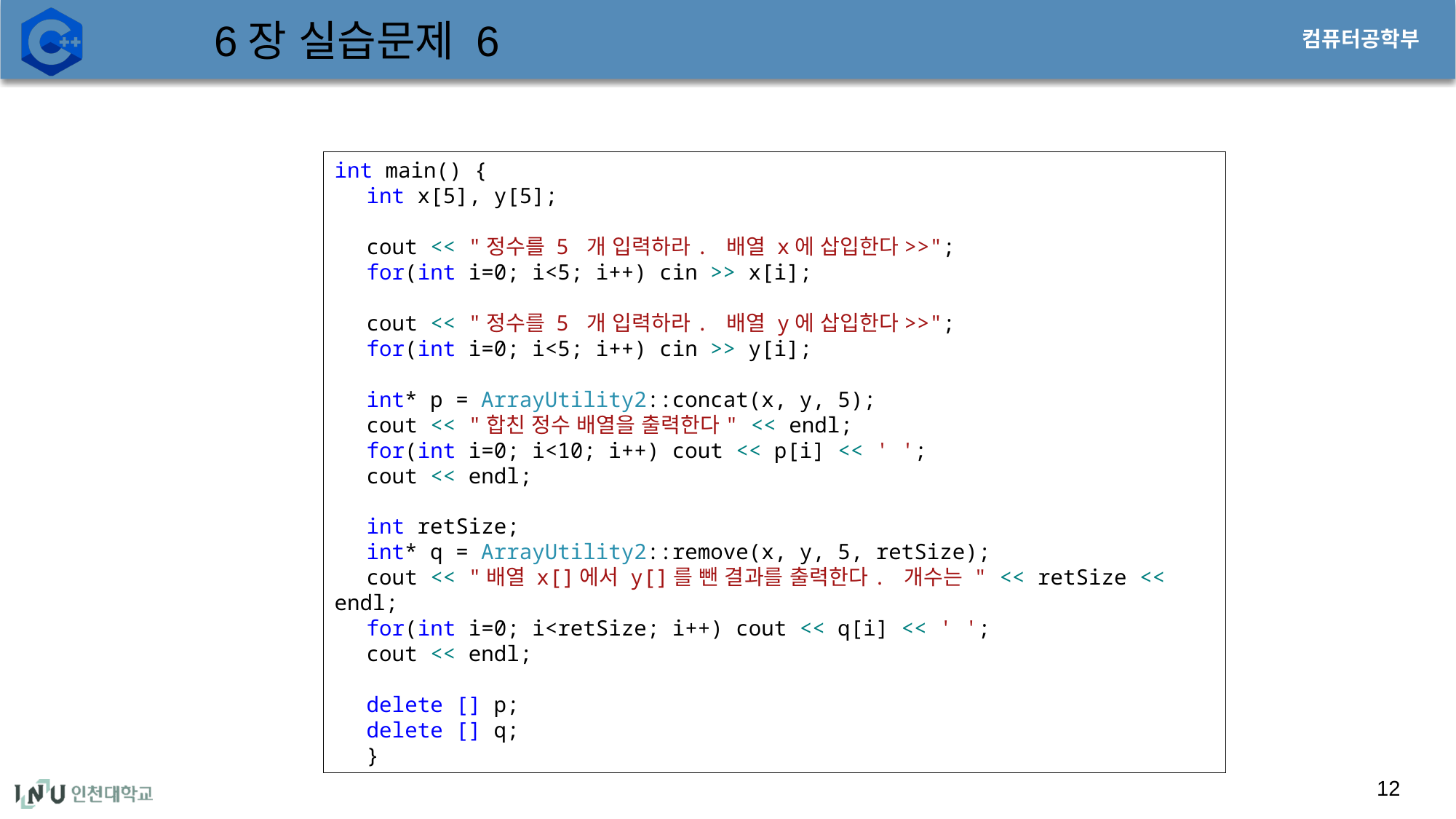

# 6장 실습문제 6
int main() {
int x[5], y[5];

cout << "정수를 5 개 입력하라. 배열 x에 삽입한다>>";
for(int i=0; i<5; i++) cin >> x[i];

cout << "정수를 5 개 입력하라. 배열 y에 삽입한다>>";
for(int i=0; i<5; i++) cin >> y[i];

int* p = ArrayUtility2::concat(x, y, 5);
cout << "합친 정수 배열을 출력한다" << endl;
for(int i=0; i<10; i++) cout << p[i] << ' ';
cout << endl;

int retSize;
int* q = ArrayUtility2::remove(x, y, 5, retSize);
cout << "배열 x[]에서 y[]를 뺀 결과를 출력한다. 개수는 " << retSize << endl;
for(int i=0; i<retSize; i++) cout << q[i] << ' ';
cout << endl;

delete [] p;
delete [] q;
}